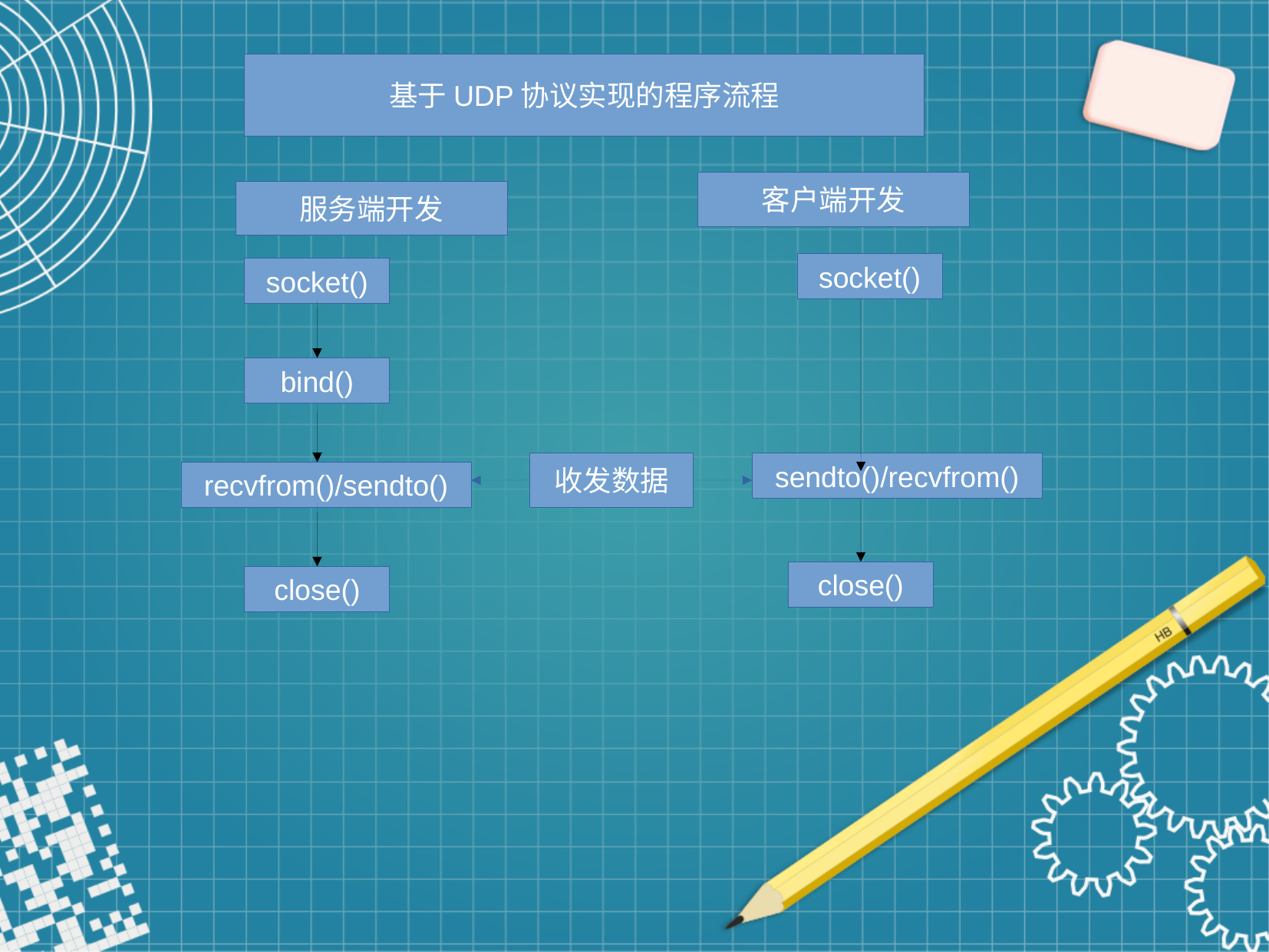

基于UDP协议实现的程序流程
客户端开发
服务端开发
socket()
socket()

bind()

收发数据
sendto()/recvfrom()
recvfrom()/sendto()

close()
close()